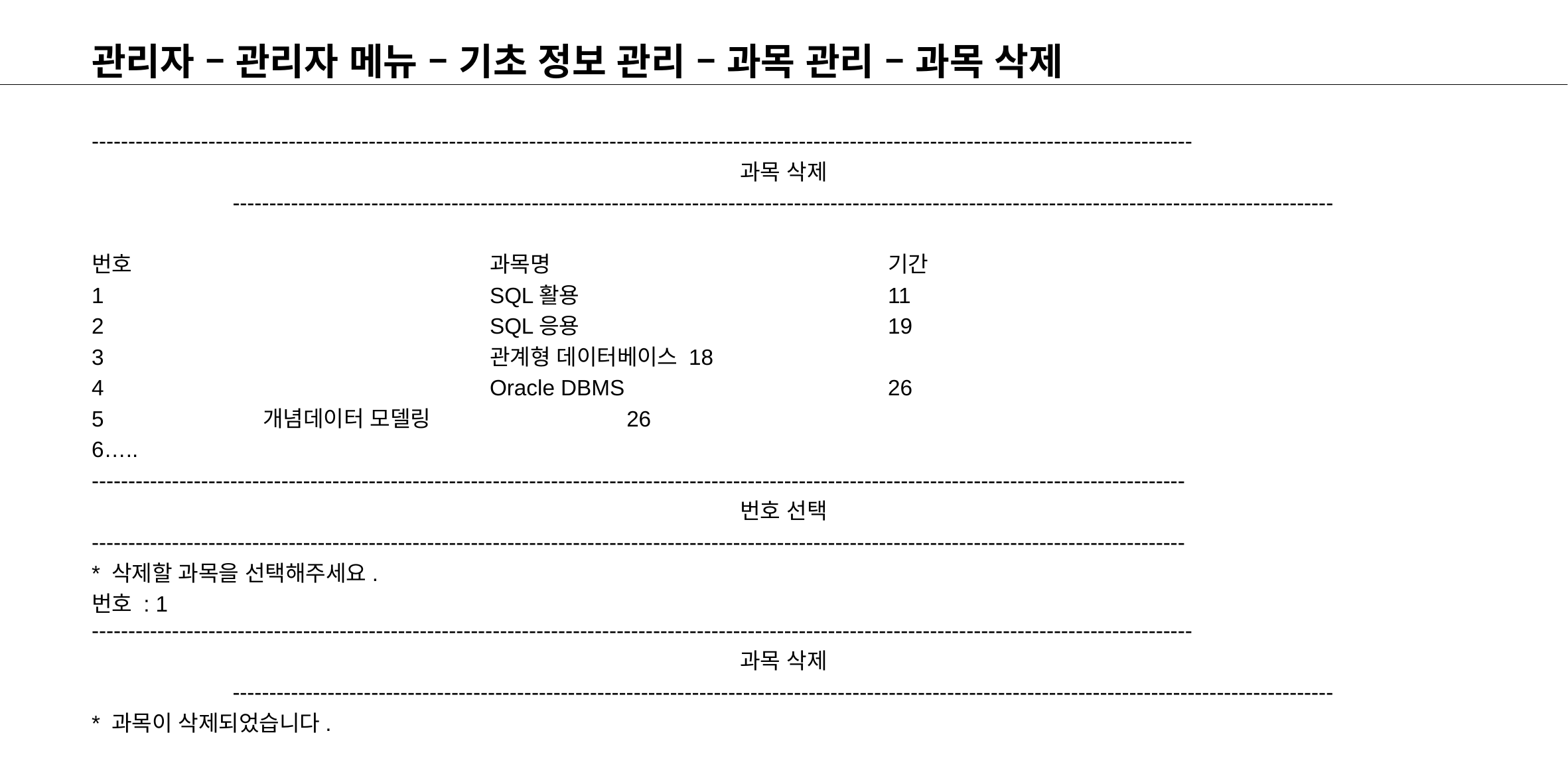

# 관리자 – 관리자 메뉴 – 기초 정보 관리 – 과목 관리 – 과목 삭제
-------------------------------------------------------------------------------------------------------------------------------------------------------
과목 삭제
-------------------------------------------------------------------------------------------------------------------------------------------------------

번호				과목명				기간
1				SQL활용				11
2				SQL응용				19
3				관계형 데이터베이스	18
4				Oracle DBMS			26
                     개념데이터 모델링		26
6…..
------------------------------------------------------------------------------------------------------------------------------------------------------
번호 선택
------------------------------------------------------------------------------------------------------------------------------------------------------
* 삭제할 과목을 선택해주세요.
번호 : 1
-------------------------------------------------------------------------------------------------------------------------------------------------------
과목 삭제
-------------------------------------------------------------------------------------------------------------------------------------------------------
* 과목이 삭제되었습니다.